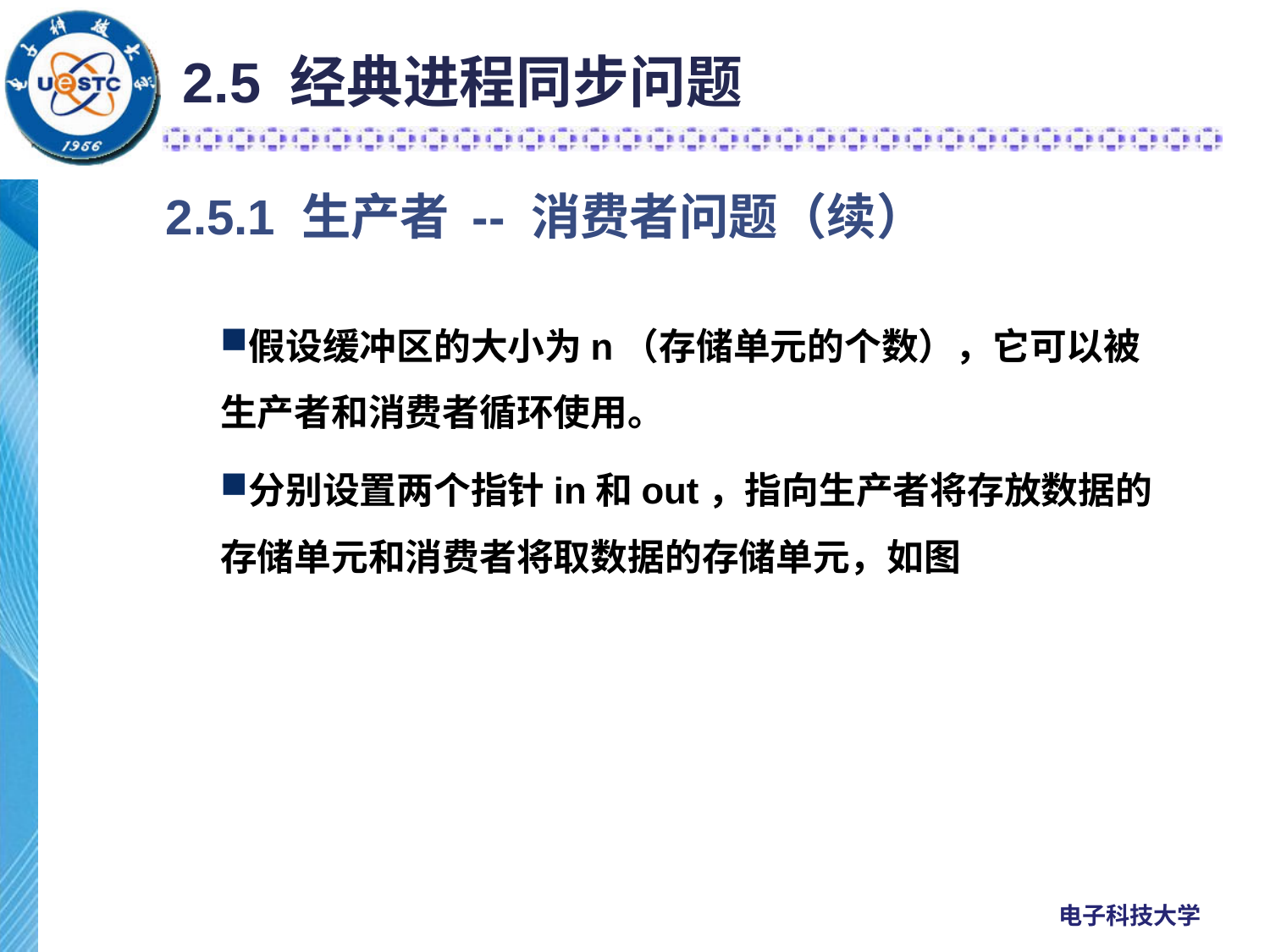

2.5 经典进程同步问题
2.5.1 生产者 -- 消费者问题（续）
假设缓冲区的大小为n（存储单元的个数），它可以被生产者和消费者循环使用。
分别设置两个指针in和out，指向生产者将存放数据的存储单元和消费者将取数据的存储单元，如图